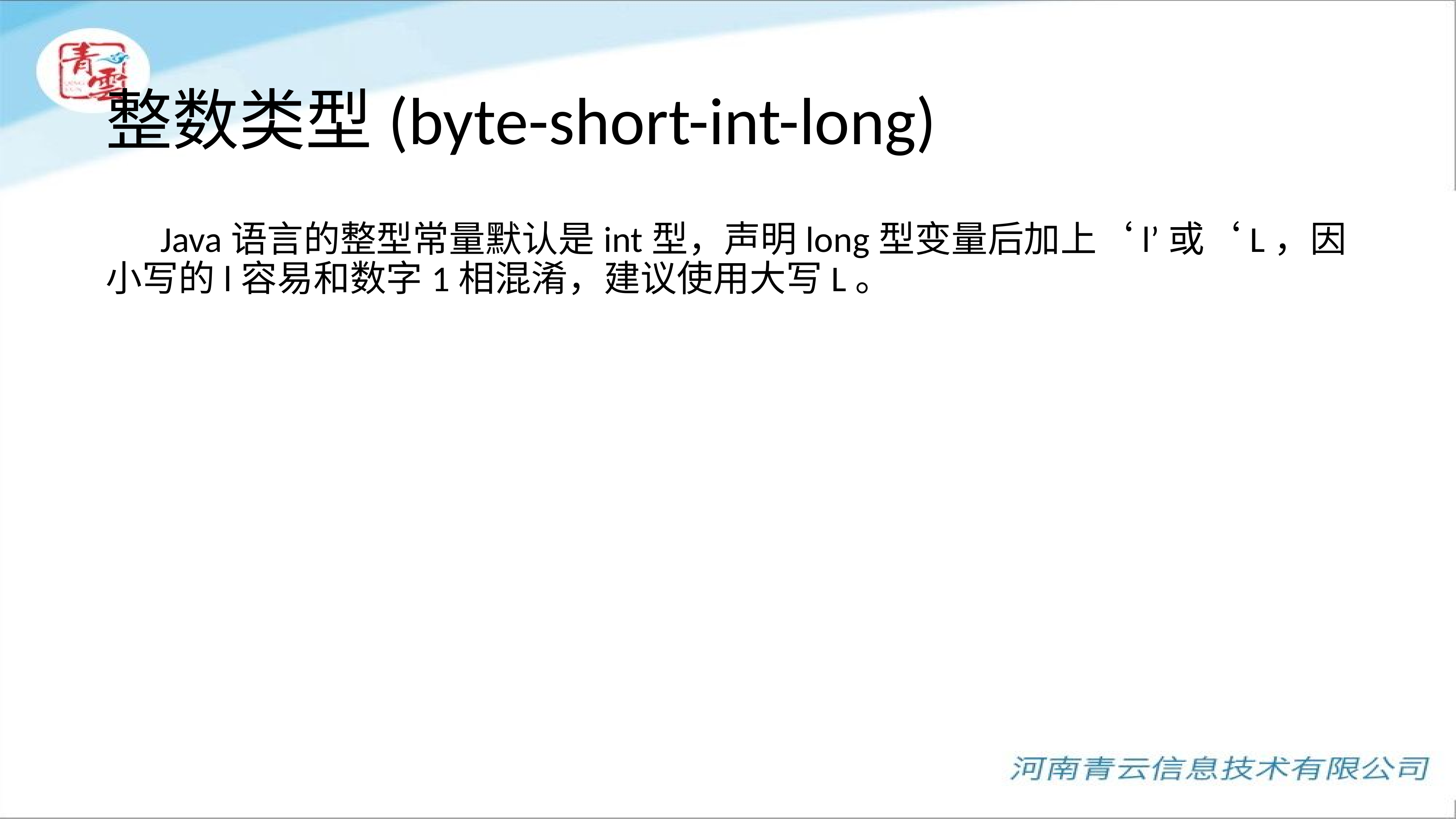

# 整数类型(byte-short-int-long)
	Java语言的整型常量默认是int型，声明long型变量后加上‘l’或‘L，因小写的l容易和数字1相混淆，建议使用大写L。